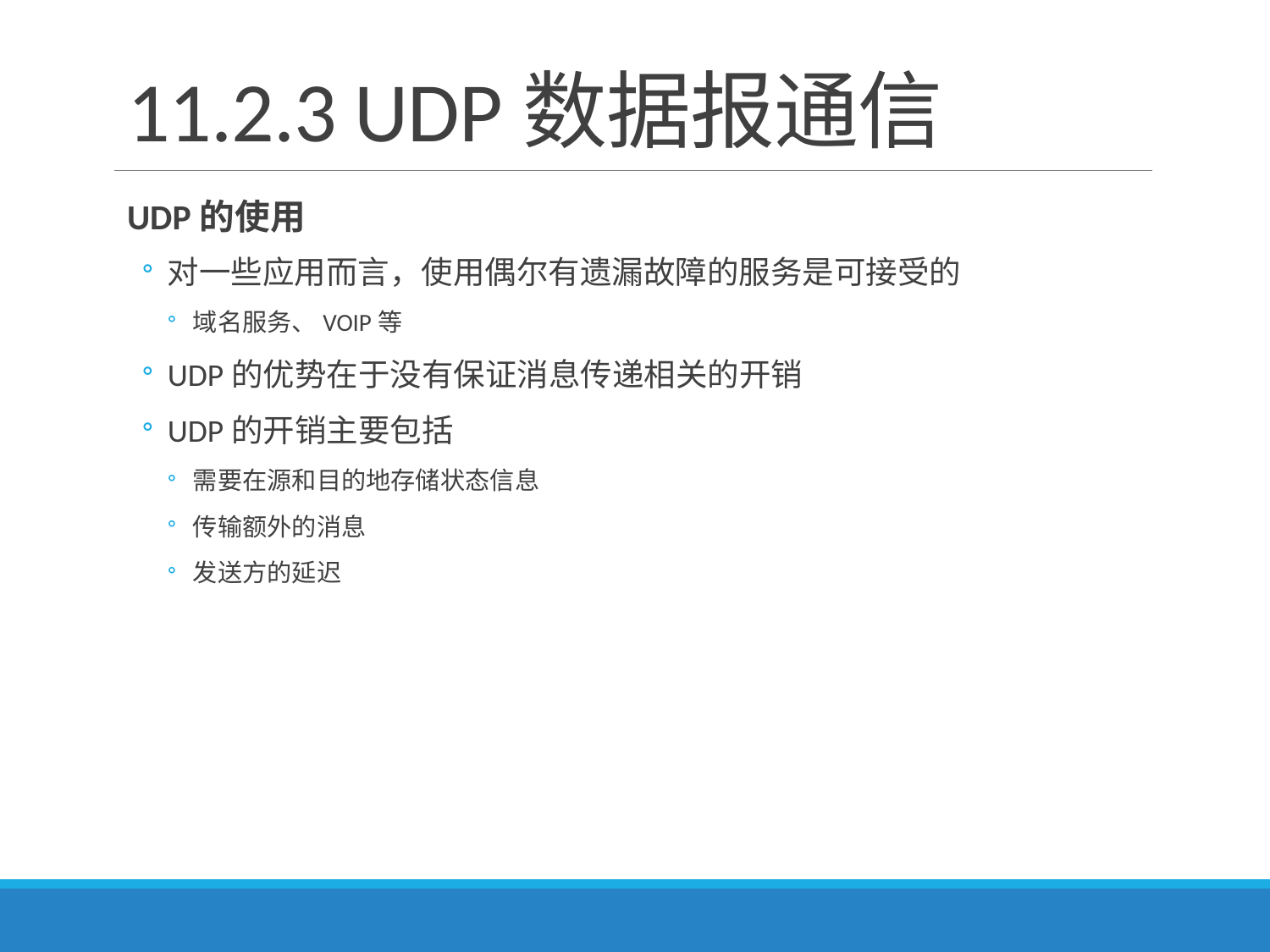

# 11.2.3 UDP数据报通信
UDP的使用
对一些应用而言，使用偶尔有遗漏故障的服务是可接受的
域名服务、VOIP等
UDP的优势在于没有保证消息传递相关的开销
UDP的开销主要包括
需要在源和目的地存储状态信息
传输额外的消息
发送方的延迟
14